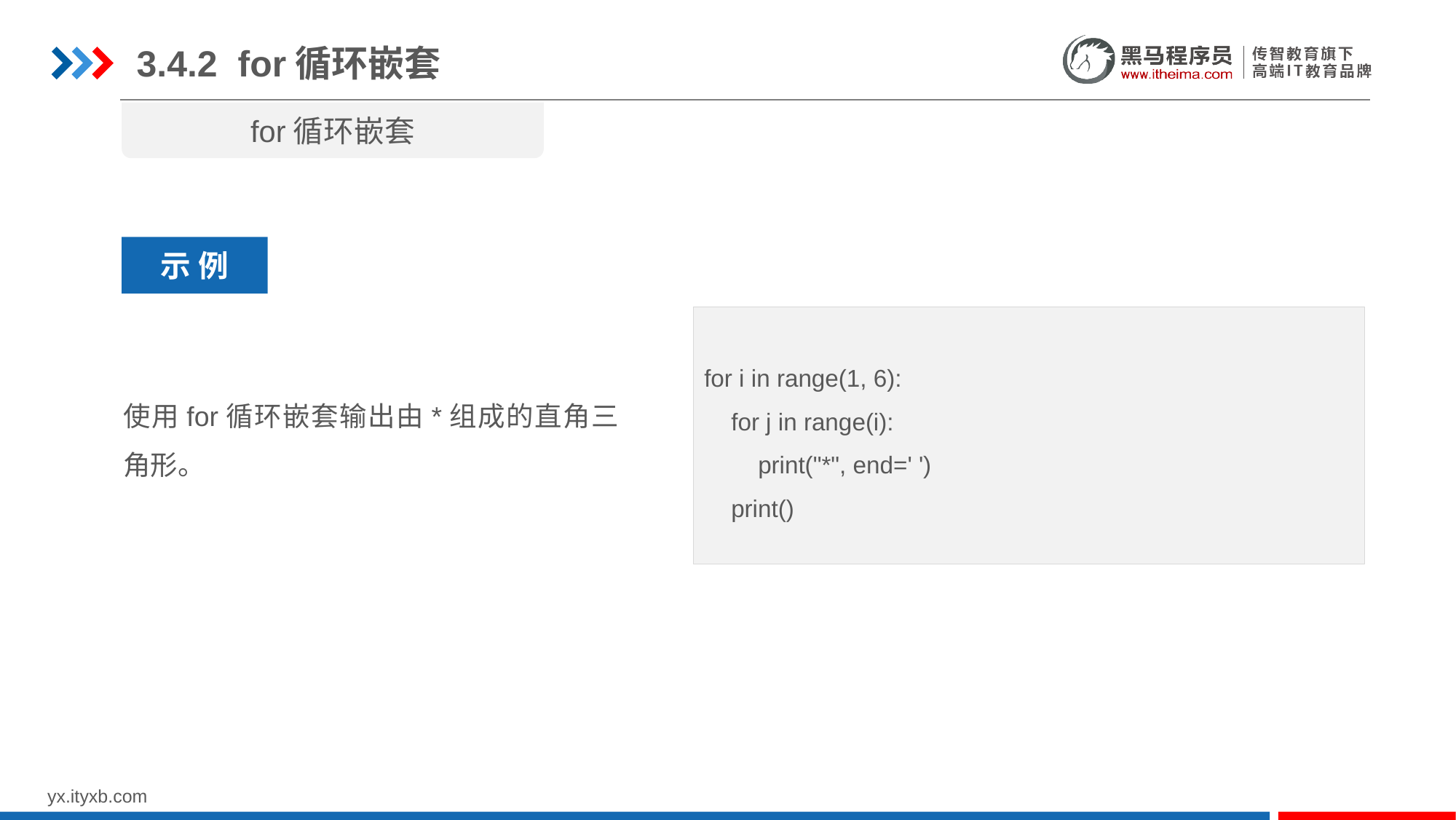

3.4.2  for循环嵌套

for循环嵌套

无缝衔接单元测试
示 例
for i in range(1, 6):
    for j in range(i):
        print("*", end=' ')
    print()
使用for循环嵌套输出由*组成的直角三角形。